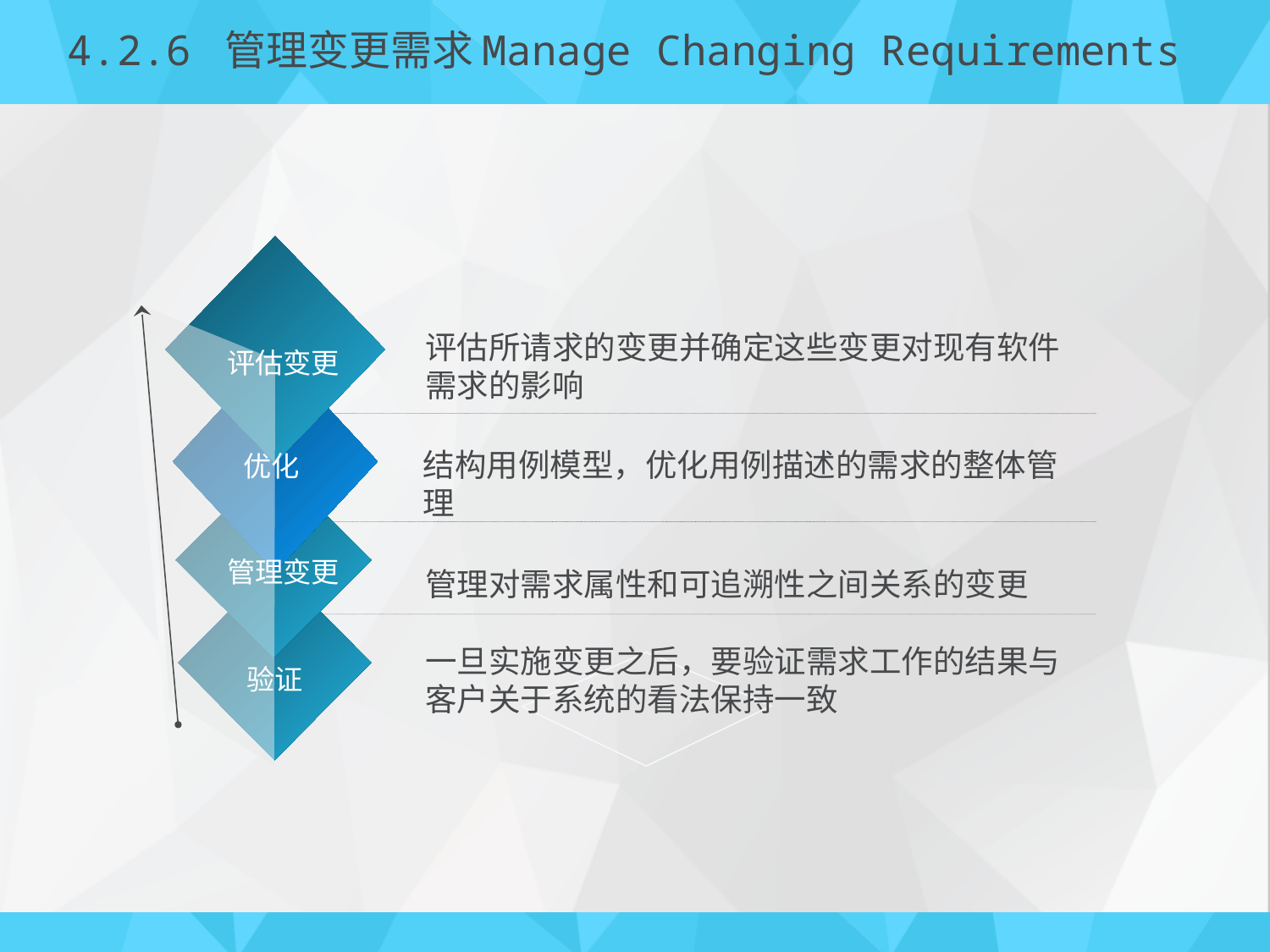

# 4.2.6 管理变更需求Manage Changing Requirements

评估所请求的变更并确定这些变更对现有软件需求的影响
评估变更

结构用例模型，优化用例描述的需求的整体管理
优化

管理变更
管理对需求属性和可追溯性之间关系的变更

一旦实施变更之后，要验证需求工作的结果与客户关于系统的看法保持一致

验证